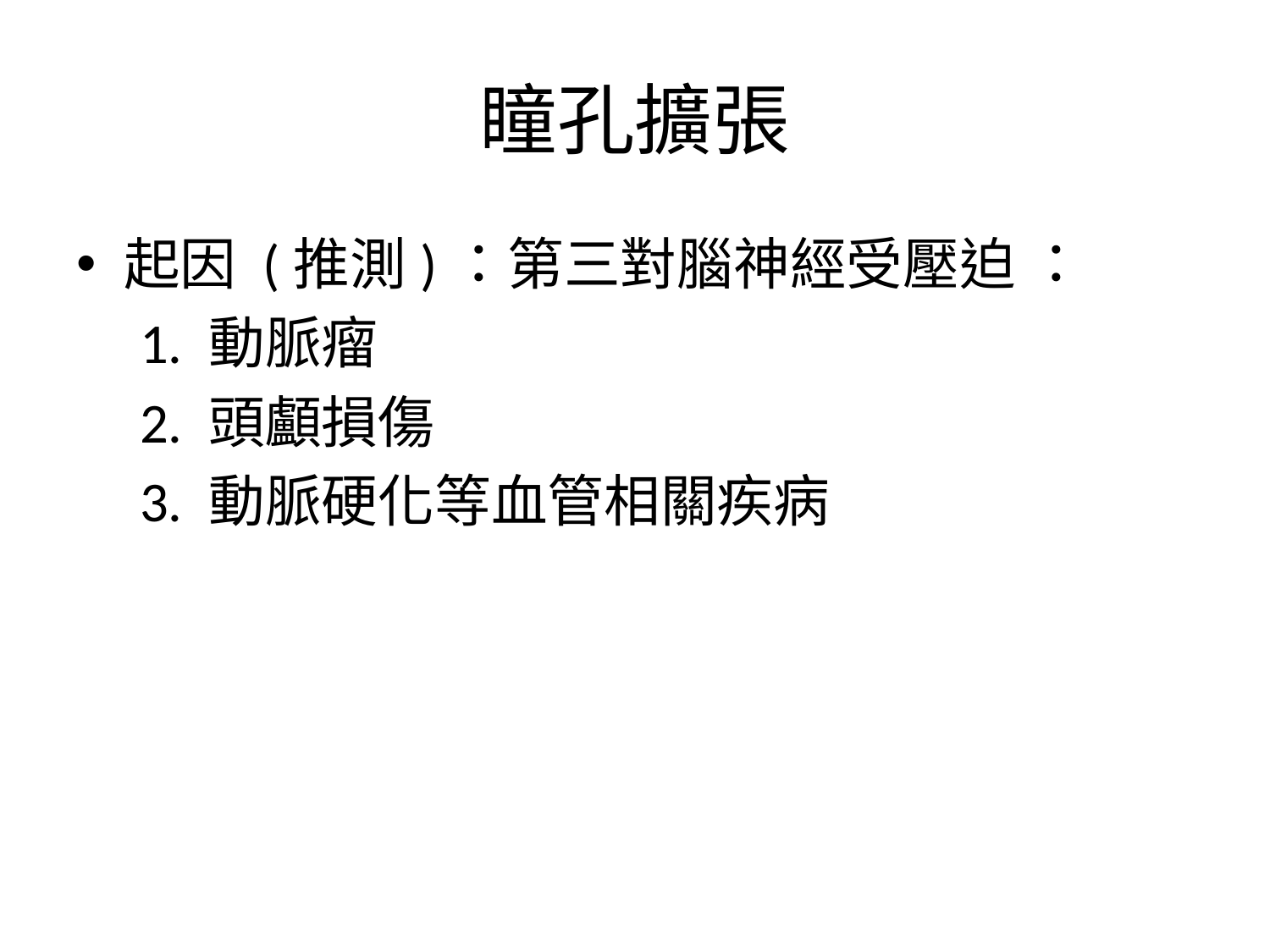

# 瞳孔擴張
起因 (推測)：第三對腦神經受壓迫 ：
     1. 動脈瘤
     2. 頭顱損傷
     3. 動脈硬化等血管相關疾病